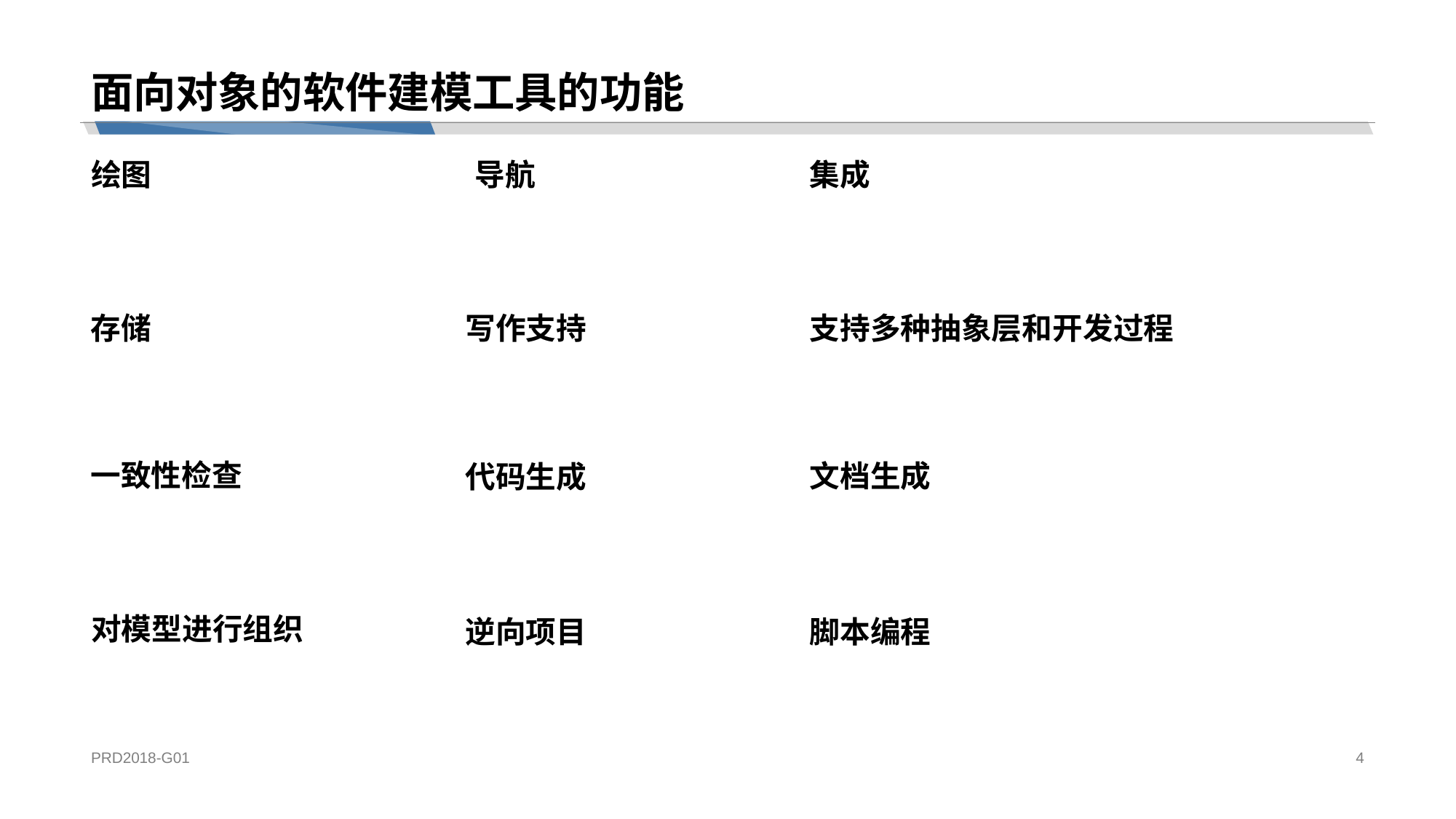

# 面向对象的软件建模工具的功能
绘图
导航
写作支持
存储
一致性检查
代码生成
对模型进行组织
逆向项目
集成
支持多种抽象层和开发过程
文档生成
脚本编程
PRD2018-G01
4